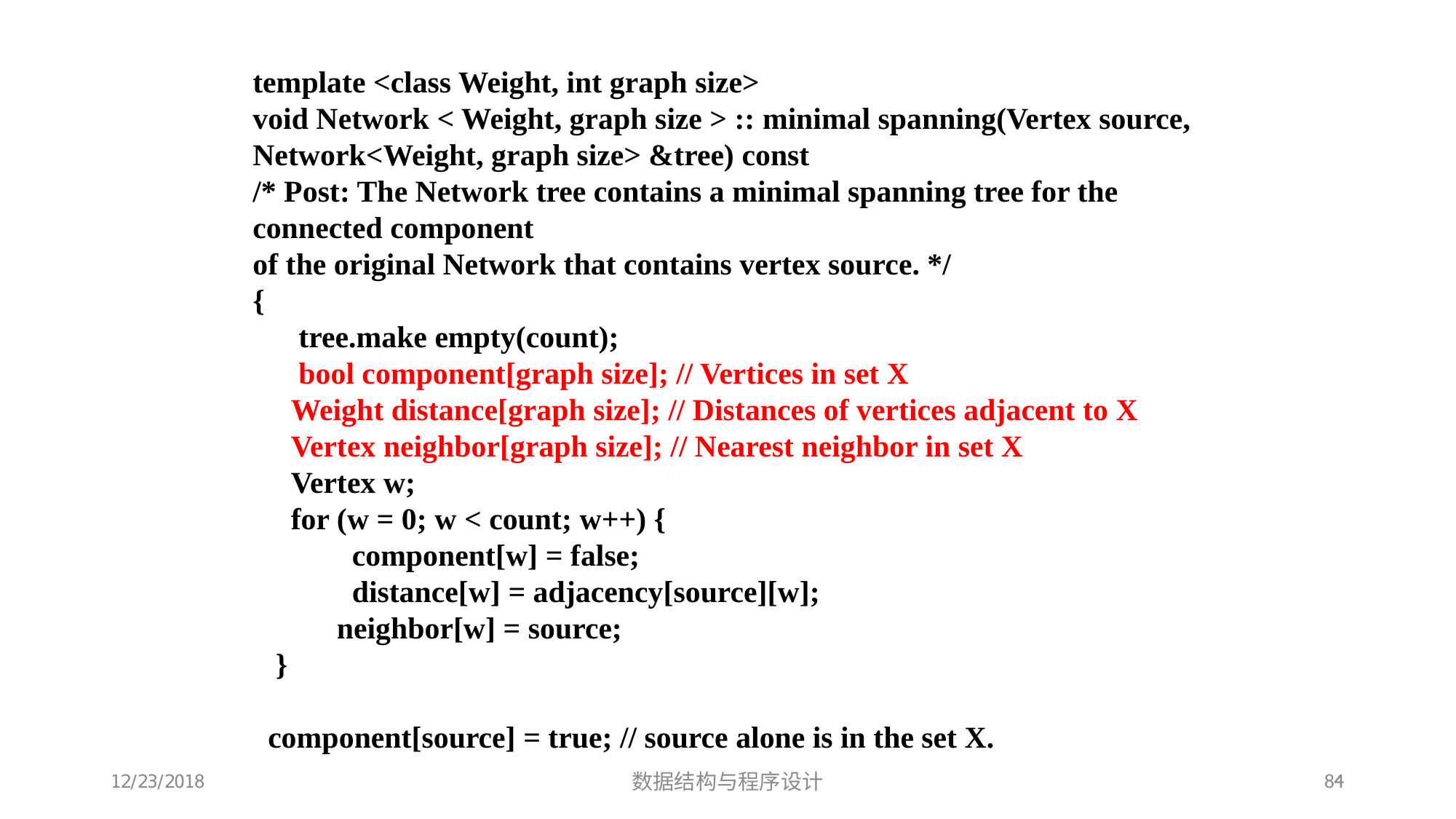

template <class Weight, int graph size>
void Network < Weight, graph size > :: minimal spanning(Vertex source, Network<Weight, graph size> &tree) const
/* Post: The Network tree contains a minimal spanning tree for the connected component
of the original Network that contains vertex source. */
{
      tree.make empty(count);
      bool component[graph size]; // Vertices in set X
     Weight distance[graph size]; // Distances of vertices adjacent to X
     Vertex neighbor[graph size]; // Nearest neighbor in set X
     Vertex w;
     for (w = 0; w < count; w++) {
             component[w] = false;
             distance[w] = adjacency[source][w];
           neighbor[w] = source;
   }

  component[source] = true; // source alone is in the set X.
12/23/2018
数据结构与程序设计
84